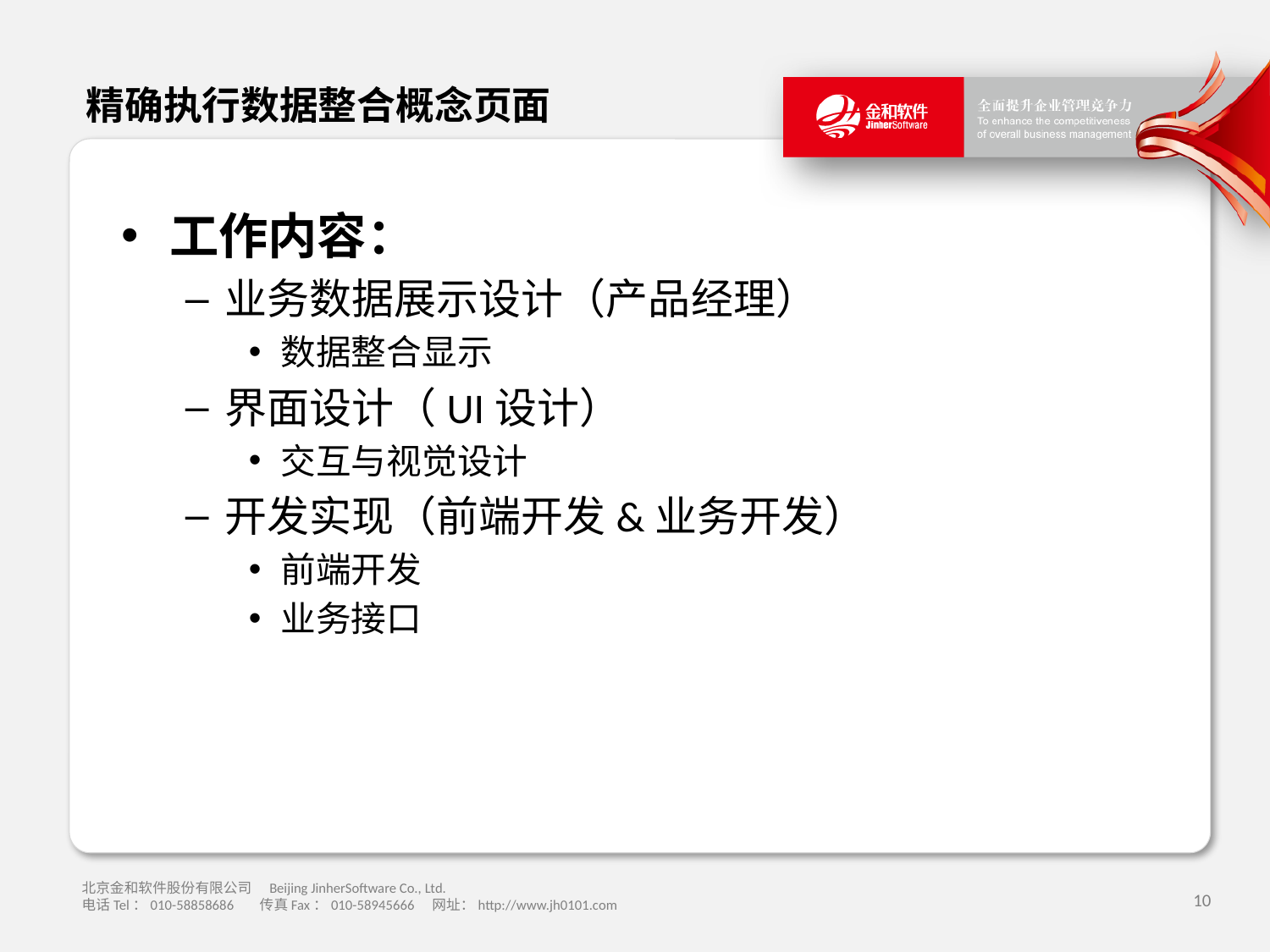

# 精确执行数据整合概念页面
工作内容：
业务数据展示设计（产品经理）
数据整合显示
界面设计（UI设计）
交互与视觉设计
开发实现（前端开发&业务开发）
前端开发
业务接口